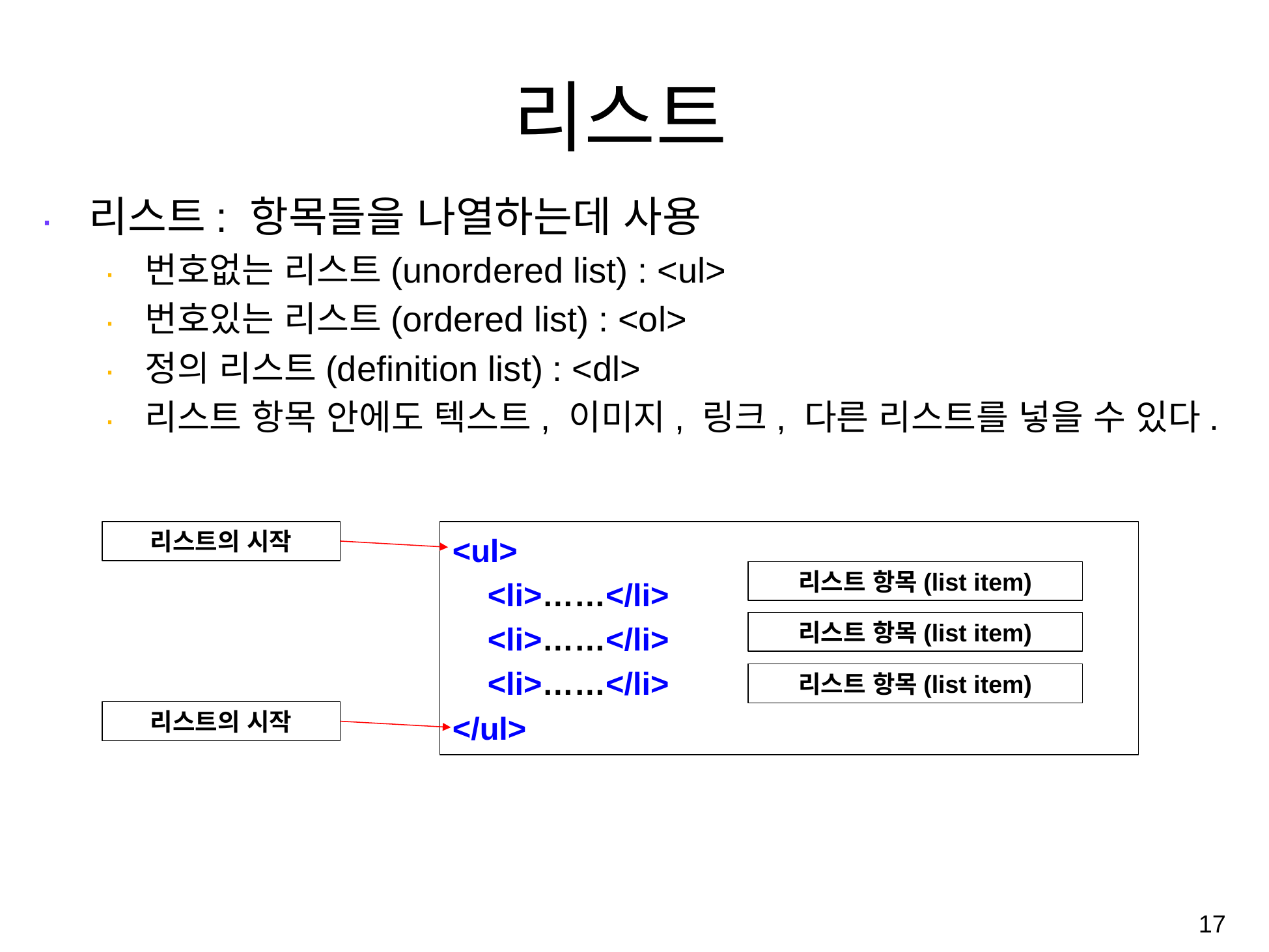

# 리스트
리스트: 항목들을 나열하는데 사용
번호없는 리스트(unordered list) : <ul>
번호있는 리스트(ordered list) : <ol>
정의 리스트(definition list) : <dl>
리스트 항목 안에도 텍스트, 이미지, 링크, 다른 리스트를 넣을 수 있다.

리스트의 시작
<ul>
    <li>……</li>
    <li>……</li>
    <li>……</li>
</ul>
리스트 항목(list item)
리스트 항목(list item)
리스트 항목(list item)
리스트의 시작
17